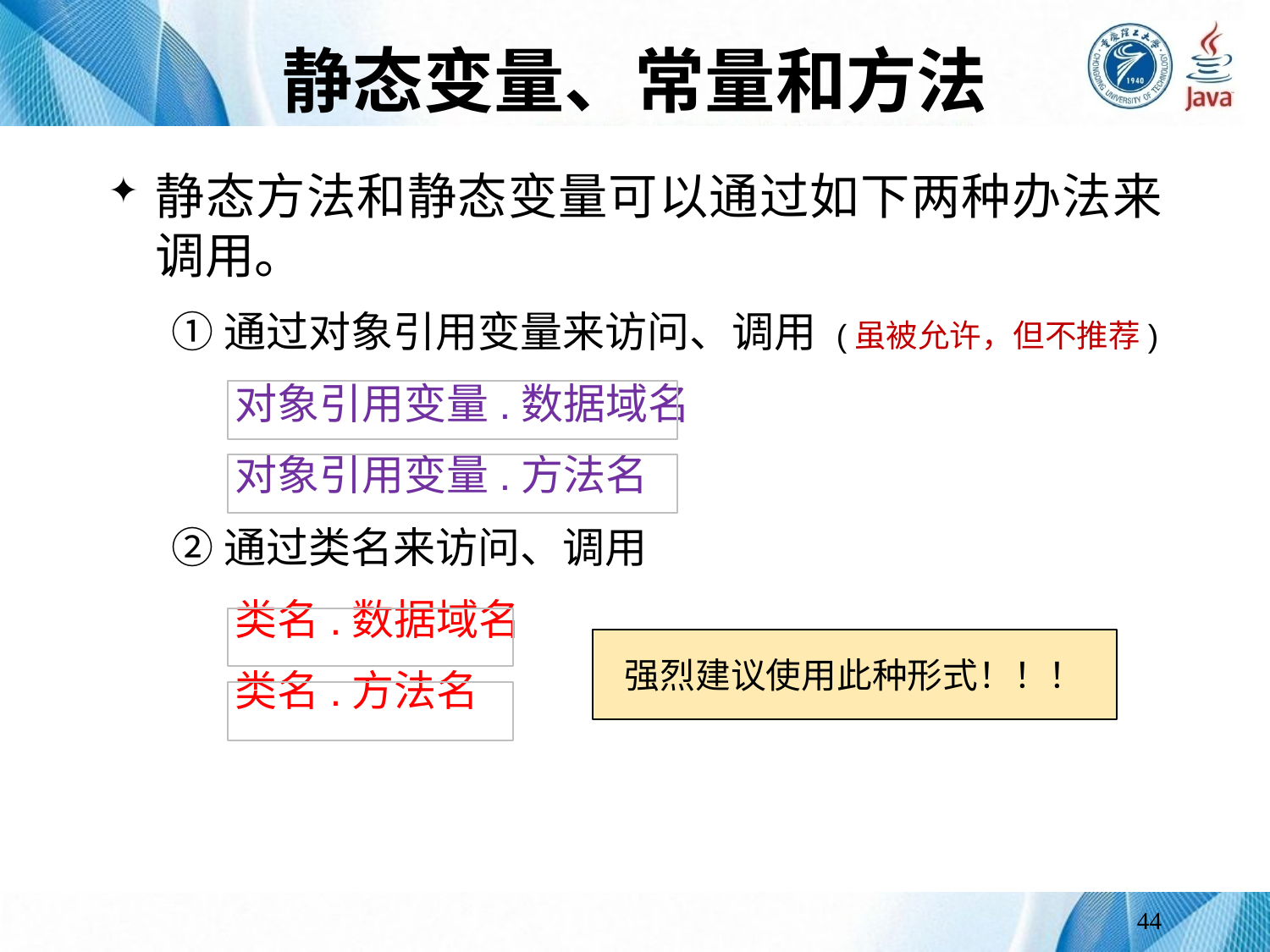

# 静态变量、常量和方法
静态方法和静态变量可以通过如下两种办法来调用。
①通过对象引用变量来访问、调用 (虽被允许，但不推荐)
对象引用变量.数据域名
对象引用变量.方法名
②通过类名来访问、调用
	类名.数据域名
类名.方法名

强烈建议使用此种形式！！！

44